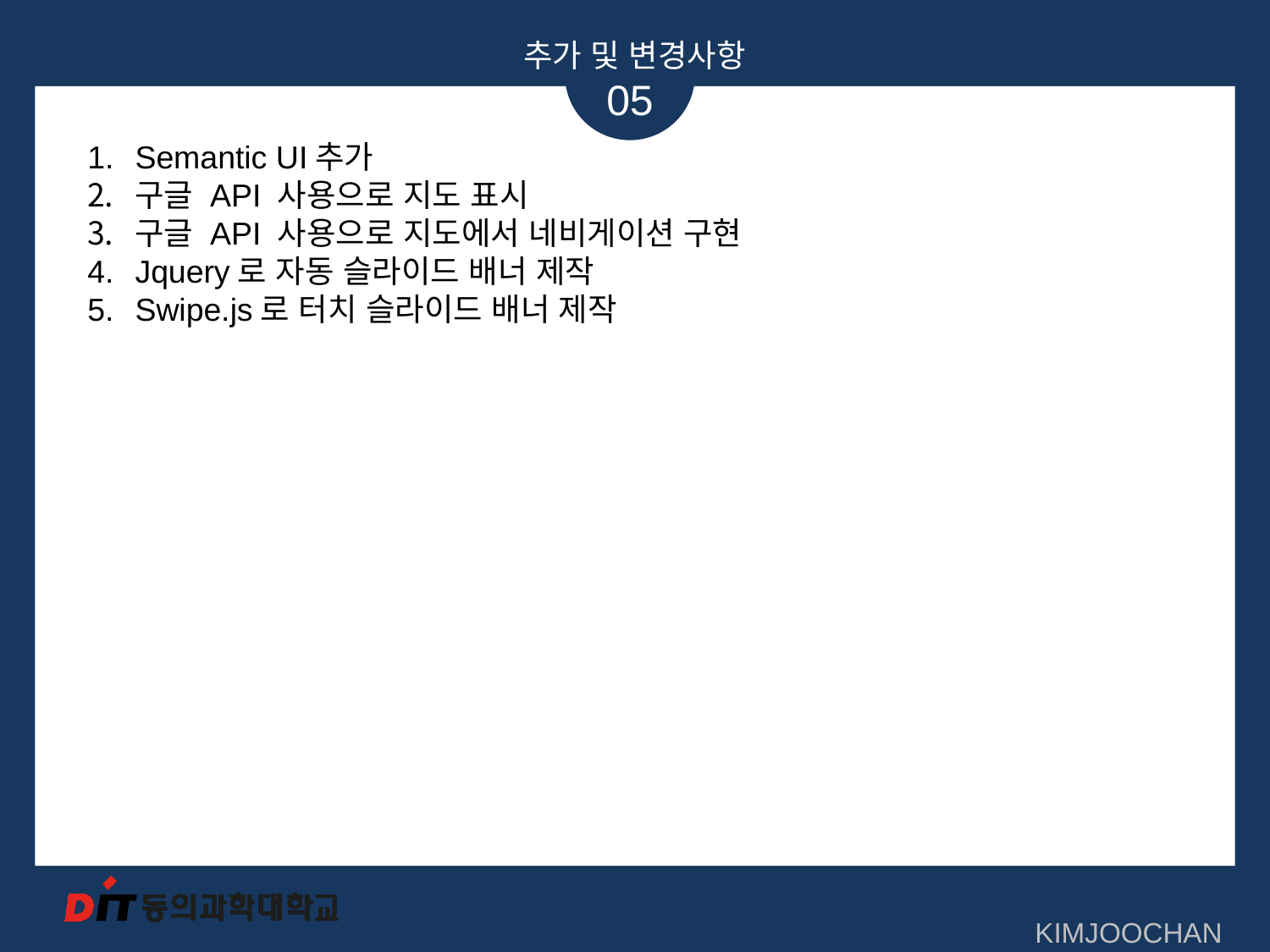

추가 및 변경사항
05

Semantic UI추가
구글 API 사용으로 지도 표시
구글 API 사용으로 지도에서 네비게이션 구현
Jquery로 자동 슬라이드 배너 제작
Swipe.js로 터치 슬라이드 배너 제작

KIMJOOCHAN